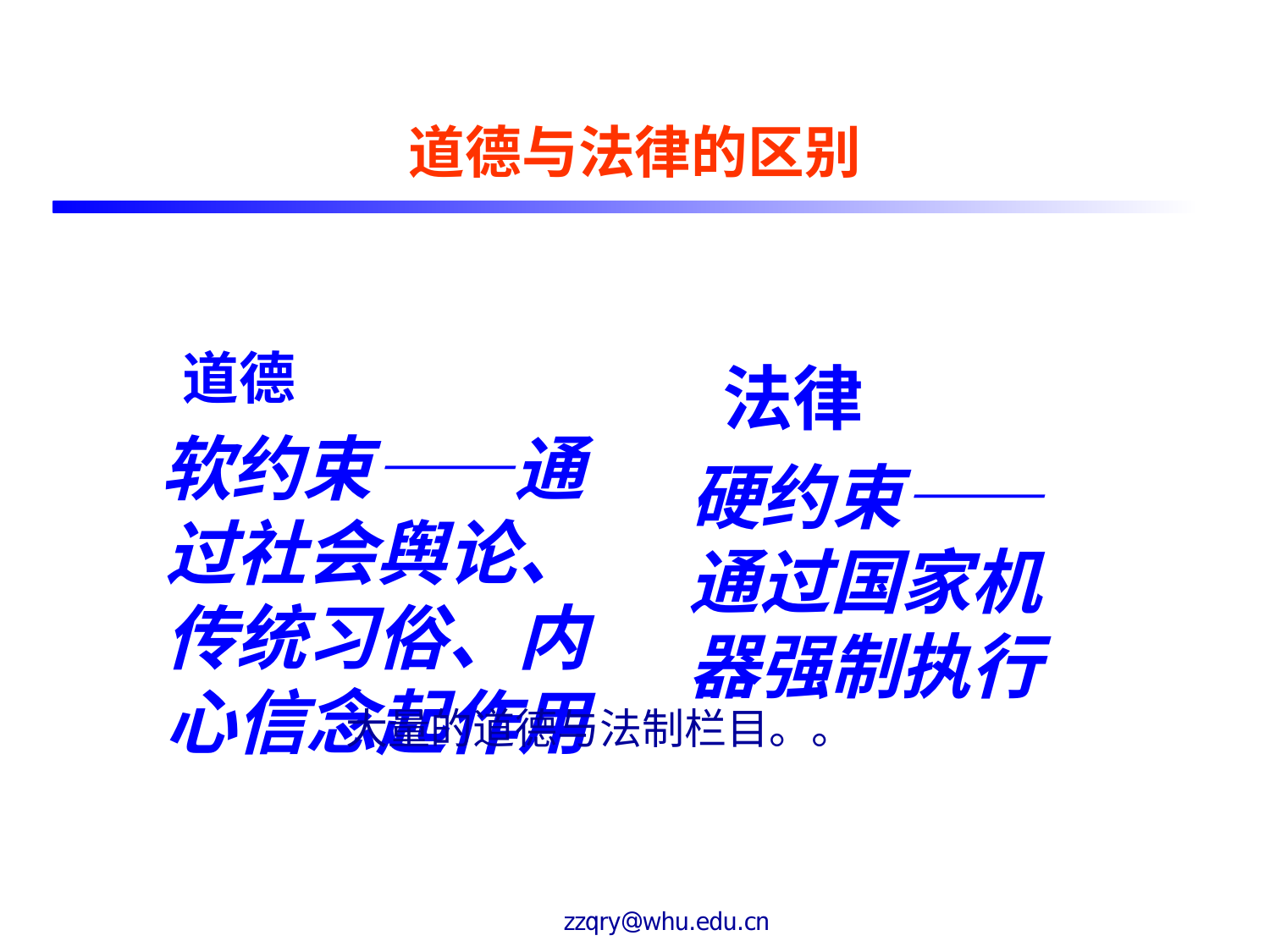

# 道德与法律的区别
    道德
  软约束——通过社会舆论、传统习俗、内心信念起作用
    法律
  硬约束——通过国家机器强制执行
大量的道德与法制栏目。。

zzqry@whu.edu.cn
38